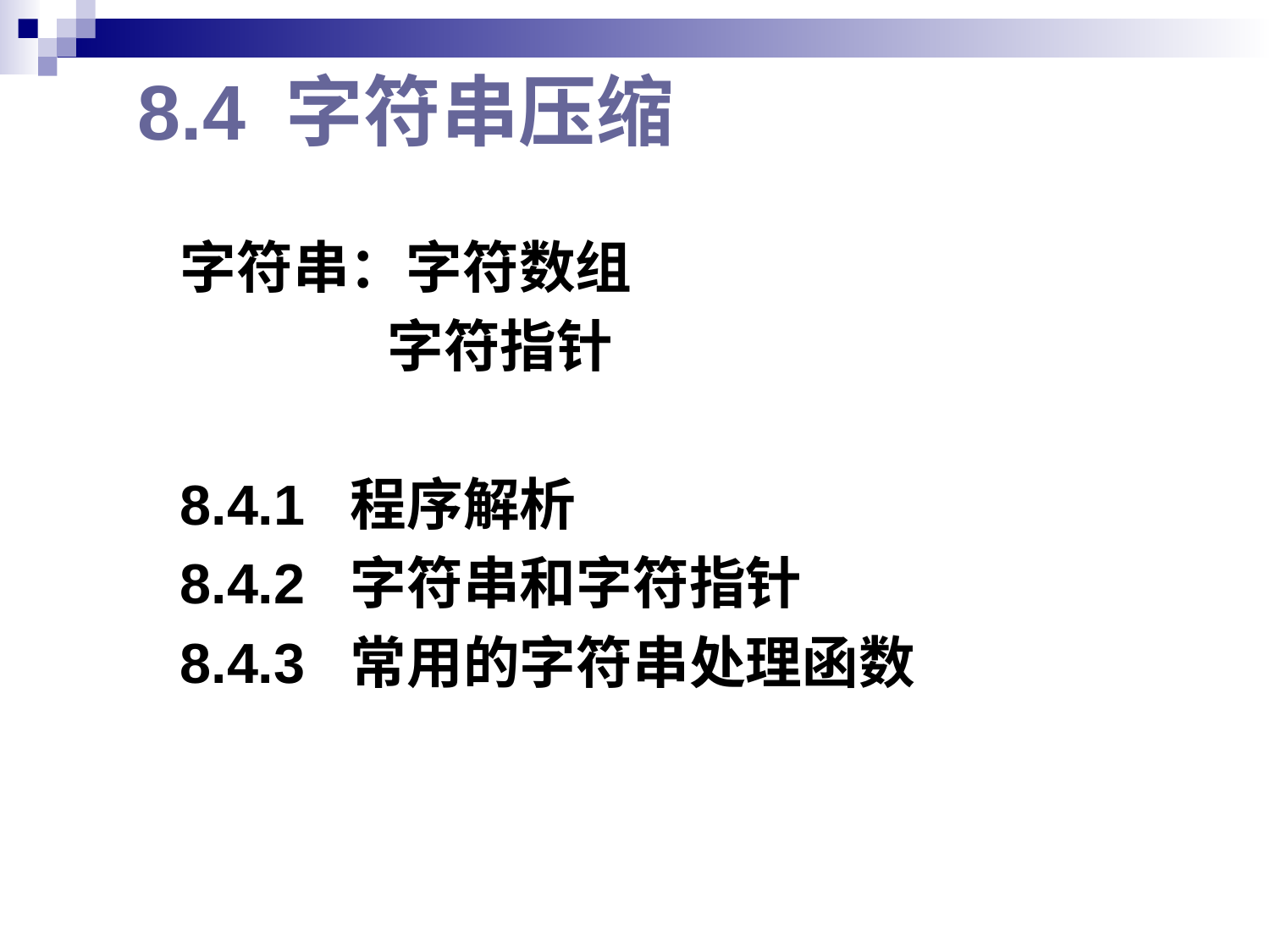

# 8.4 字符串压缩
字符串：字符数组
               字符指针

8.4.1  程序解析
8.4.2  字符串和字符指针
8.4.3  常用的字符串处理函数